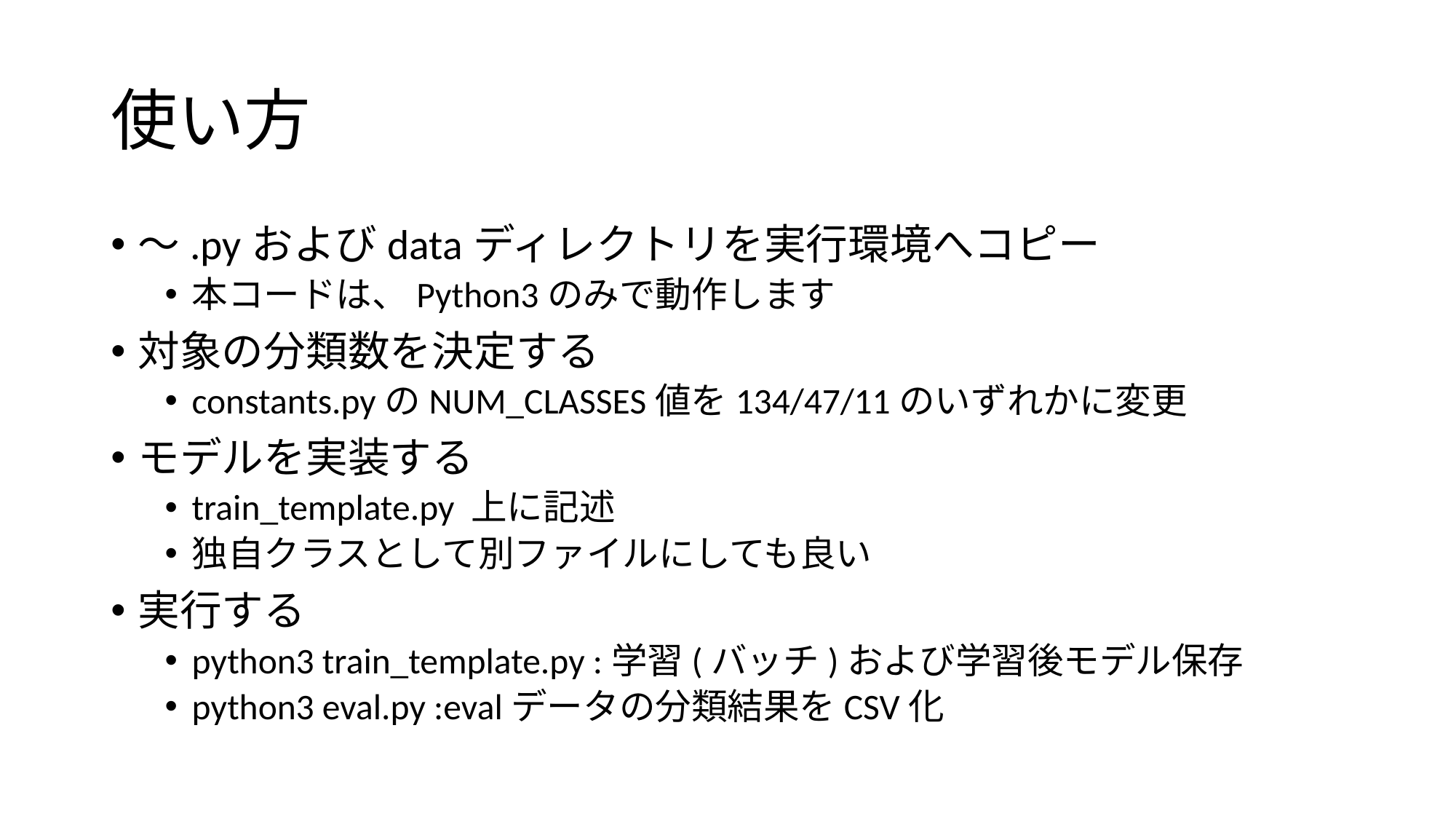

# 使い方
～.pyおよびdataディレクトリを実行環境へコピー
本コードは、Python3のみで動作します
対象の分類数を決定する
constants.pyのNUM_CLASSES値を134/47/11のいずれかに変更
モデルを実装する
train_template.py 上に記述
独自クラスとして別ファイルにしても良い
実行する
python3 train_template.py :学習(バッチ)および学習後モデル保存
python3 eval.py :evalデータの分類結果をCSV化